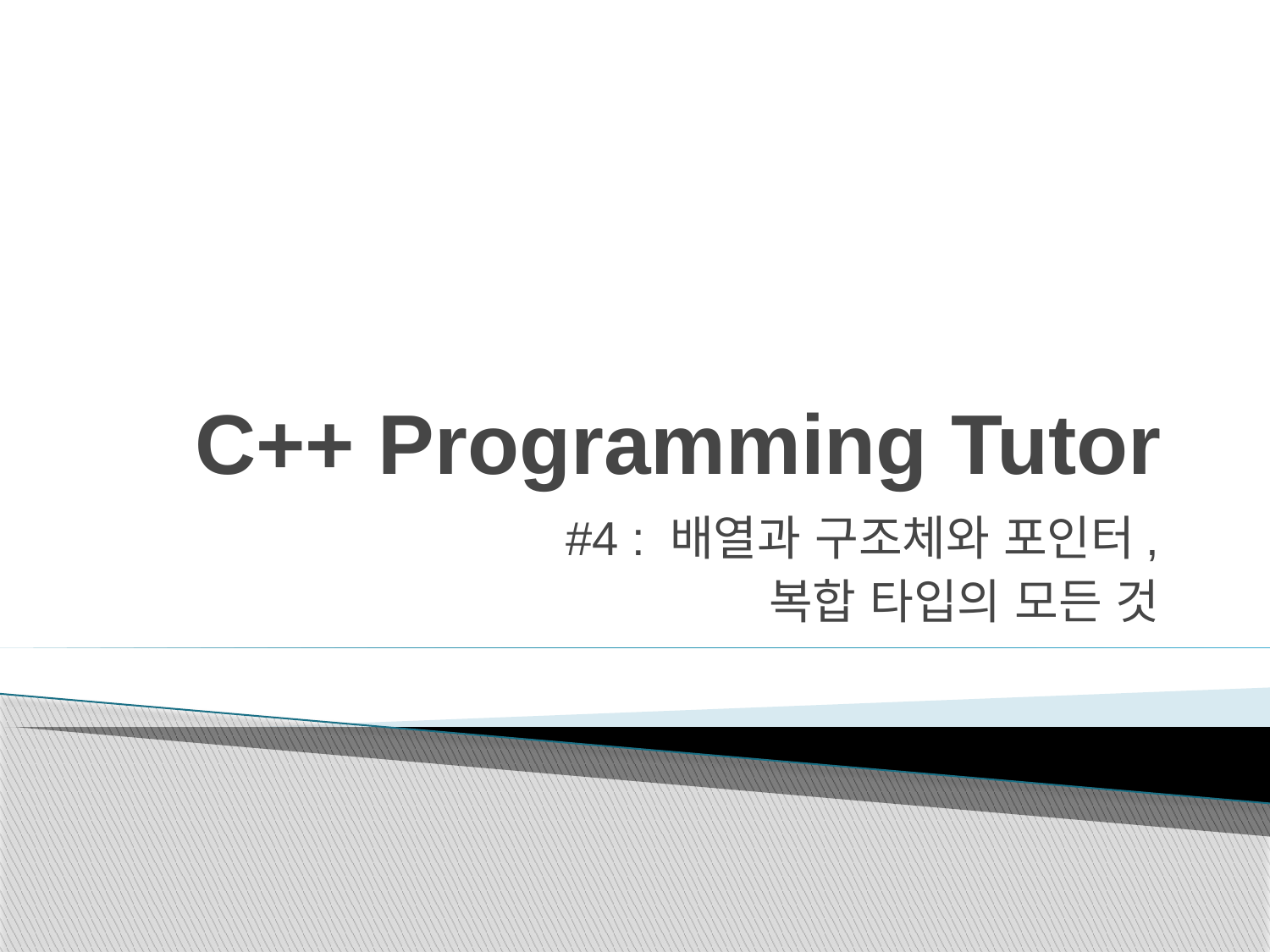

# C++ Programming Tutor
#4 : 배열과 구조체와 포인터,
복합 타입의 모든 것